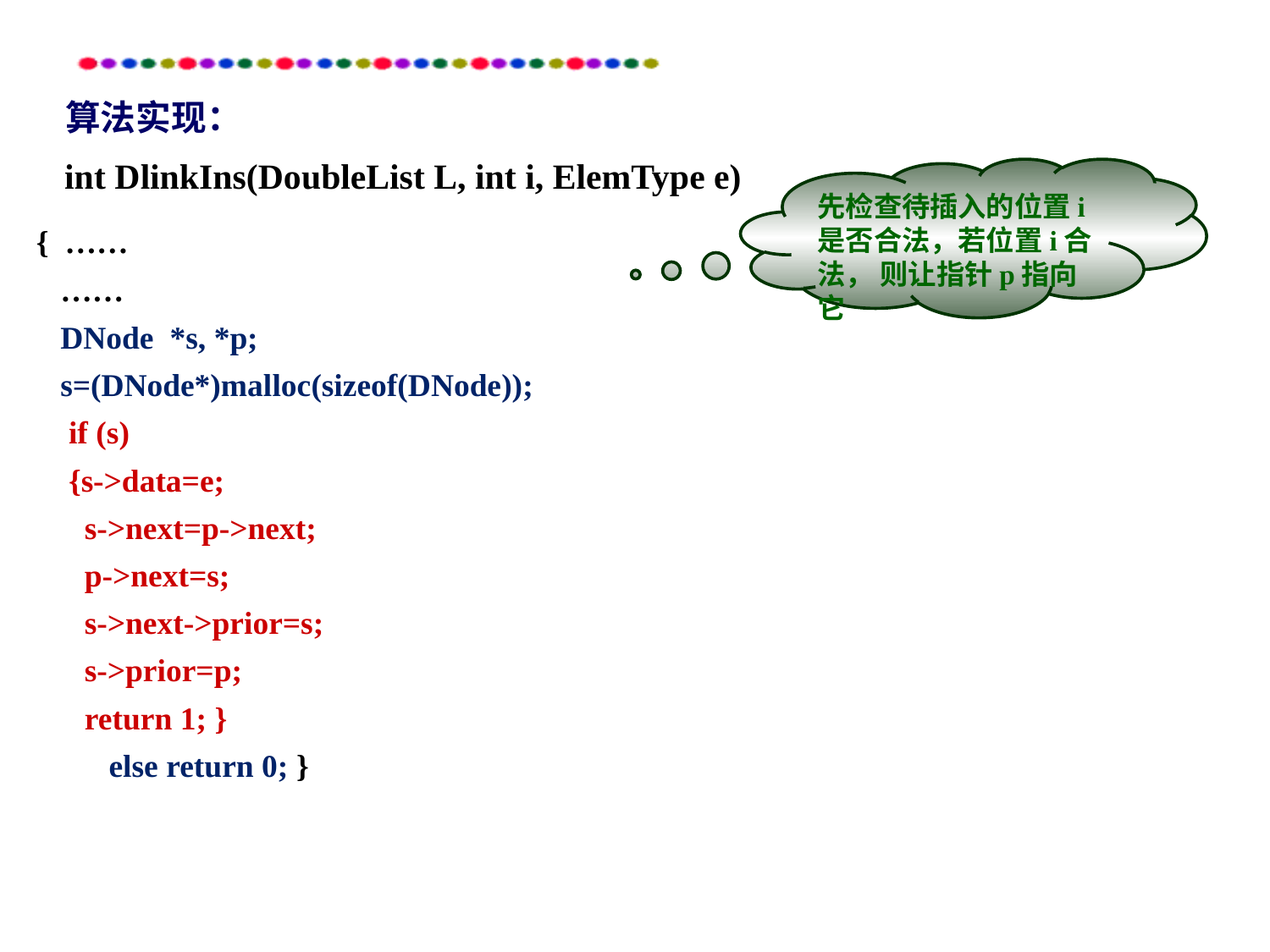

算法实现：
int DlinkIns(DoubleList L, int i, ElemType e)
先检查待插入的位置i是否合法，若位置i合法， 则让指针p指向它
{  ……
   ……
   DNode  *s, *p;
   s=(DNode*)malloc(sizeof(DNode));
    if (s)
    {s->data=e;
      s->next=p->next;
      p->next=s;
      s->next->prior=s;
      s->prior=p;
      return 1; }
         else return 0; }